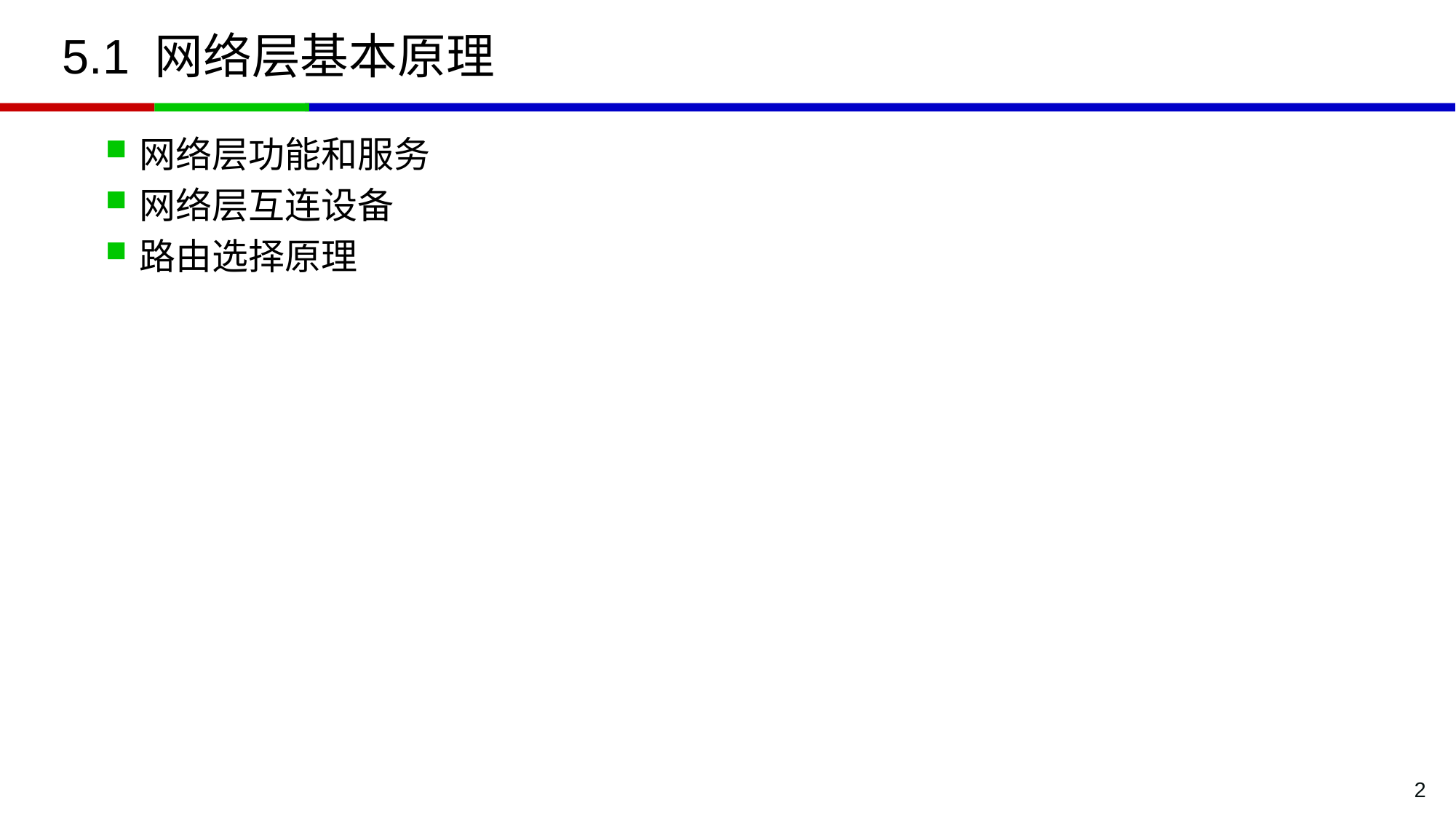

# 5.1 网络层基本原理
网络层功能和服务
网络层互连设备
路由选择原理

2